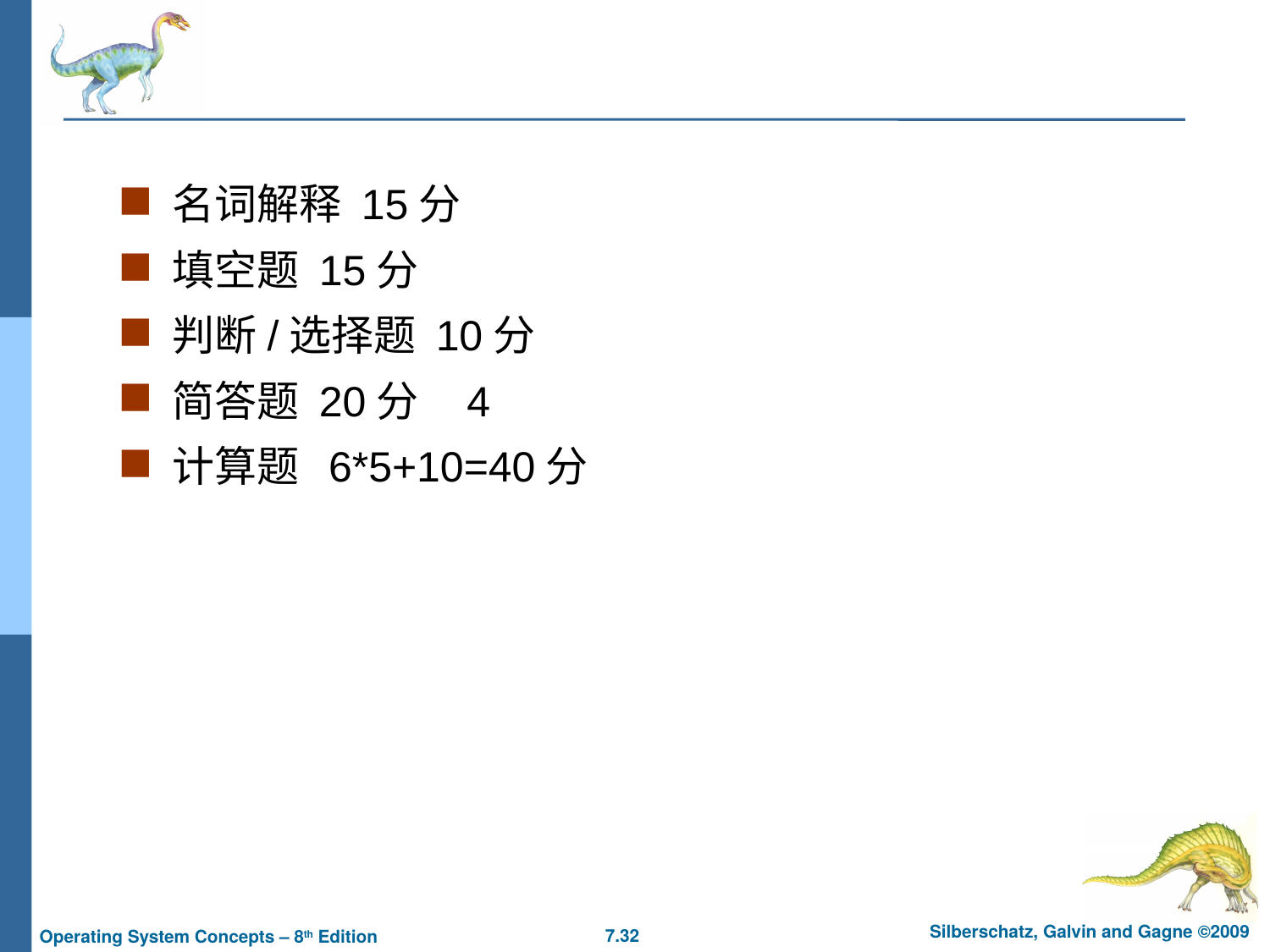

#
名词解释 15分
填空题 15分
判断/选择题 10分
简答题 20分    4
计算题  6*5+10=40分